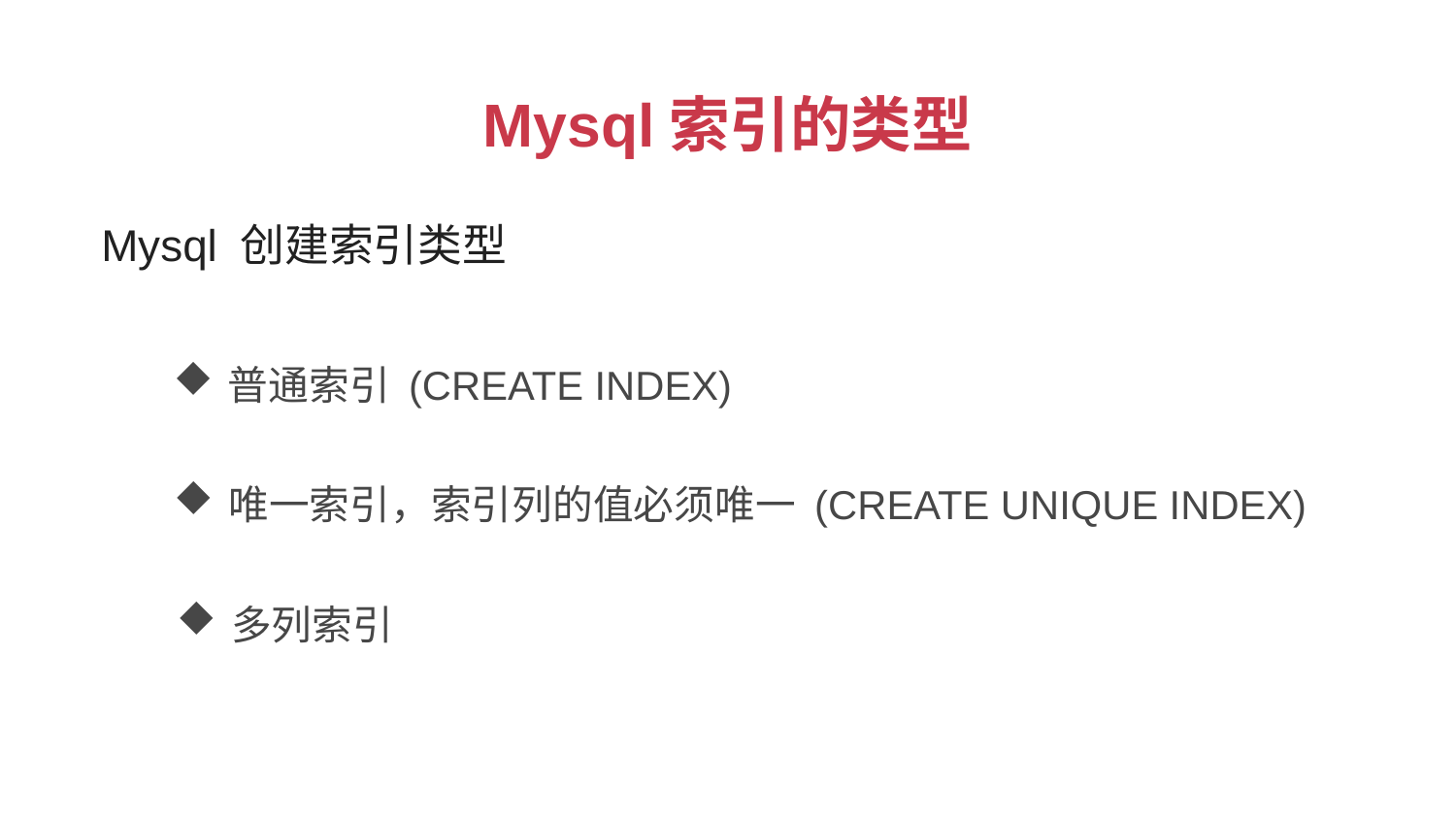

Mysql索引的类型
 Mysql 创建索引类型
普通索引 (CREATE INDEX)
唯一索引，索引列的值必须唯一 (CREATE UNIQUE INDEX)
多列索引